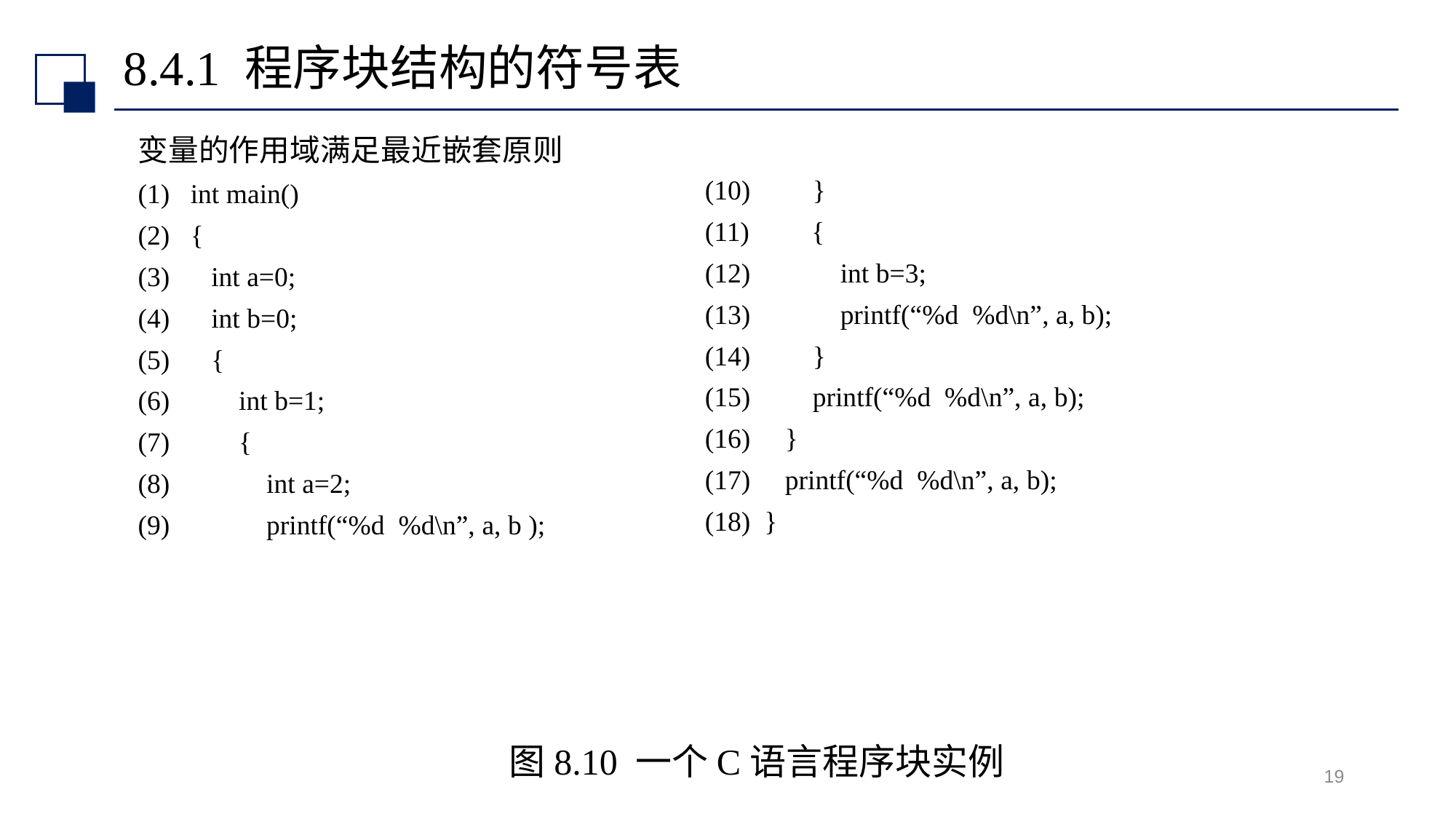

# 8.4.1 程序块结构的符号表
变量的作用域满足最近嵌套原则
(1)   int main()
(2)   {
(3)      int a=0;
(4)      int b=0;
(5)      {
(6)          int b=1;
(7)          {
(8)              int a=2;
(9)              printf(“%d  %d\n”, a, b );
(10)         }
(11)         {
(12)             int b=3;
(13)             printf(“%d  %d\n”, a, b);
(14)         }
(15)         printf(“%d  %d\n”, a, b);
(16)     }
(17)     printf(“%d  %d\n”, a, b);
(18)  }

图8.10 一个C语言程序块实例
19